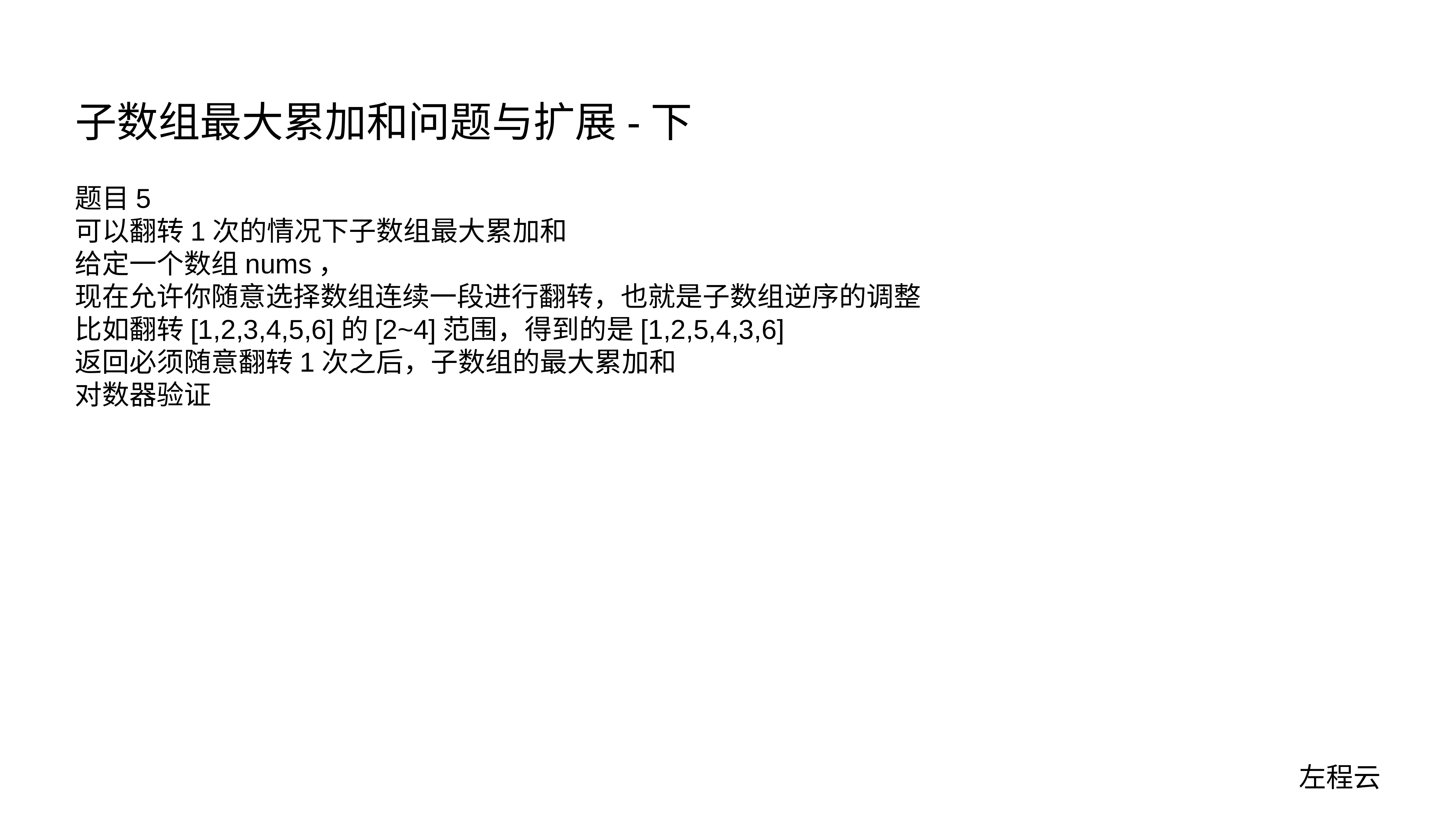

# 子数组最大累加和问题与扩展-下
题目5
可以翻转1次的情况下子数组最大累加和
给定一个数组nums，
现在允许你随意选择数组连续一段进行翻转，也就是子数组逆序的调整
比如翻转[1,2,3,4,5,6]的[2~4]范围，得到的是[1,2,5,4,3,6]
返回必须随意翻转1次之后，子数组的最大累加和
对数器验证
左程云